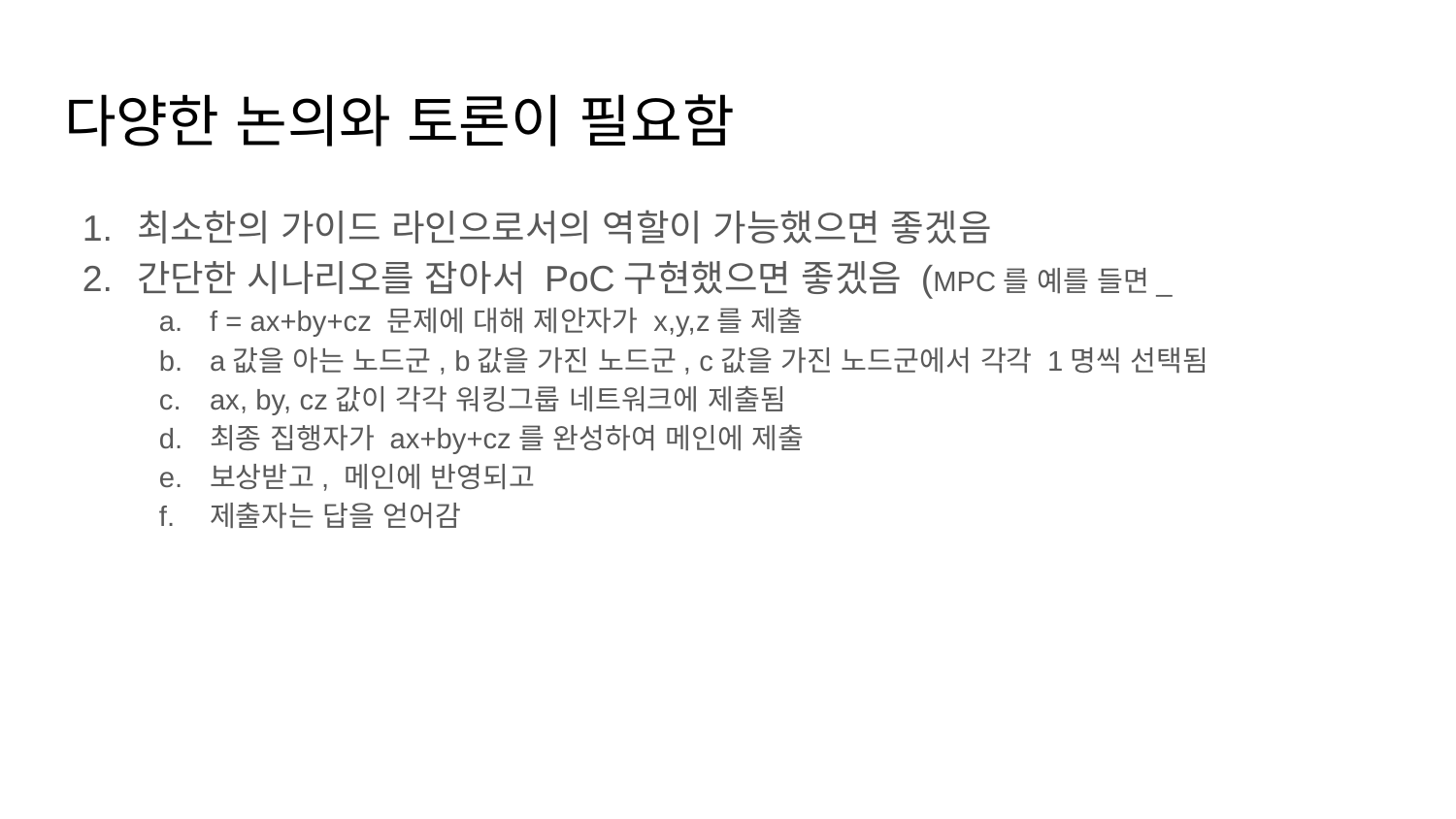

# 다양한 논의와 토론이 필요함
최소한의 가이드 라인으로서의 역할이 가능했으면 좋겠음
간단한 시나리오를 잡아서 PoC구현했으면 좋겠음 (MPC를 예를 들면_
f = ax+by+cz 문제에 대해 제안자가 x,y,z를 제출
a값을 아는 노드군, b값을 가진 노드군, c값을 가진 노드군에서 각각 1명씩 선택됨
ax, by, cz값이 각각 워킹그룹 네트워크에 제출됨
최종 집행자가 ax+by+cz를 완성하여 메인에 제출
보상받고, 메인에 반영되고
제출자는 답을 얻어감